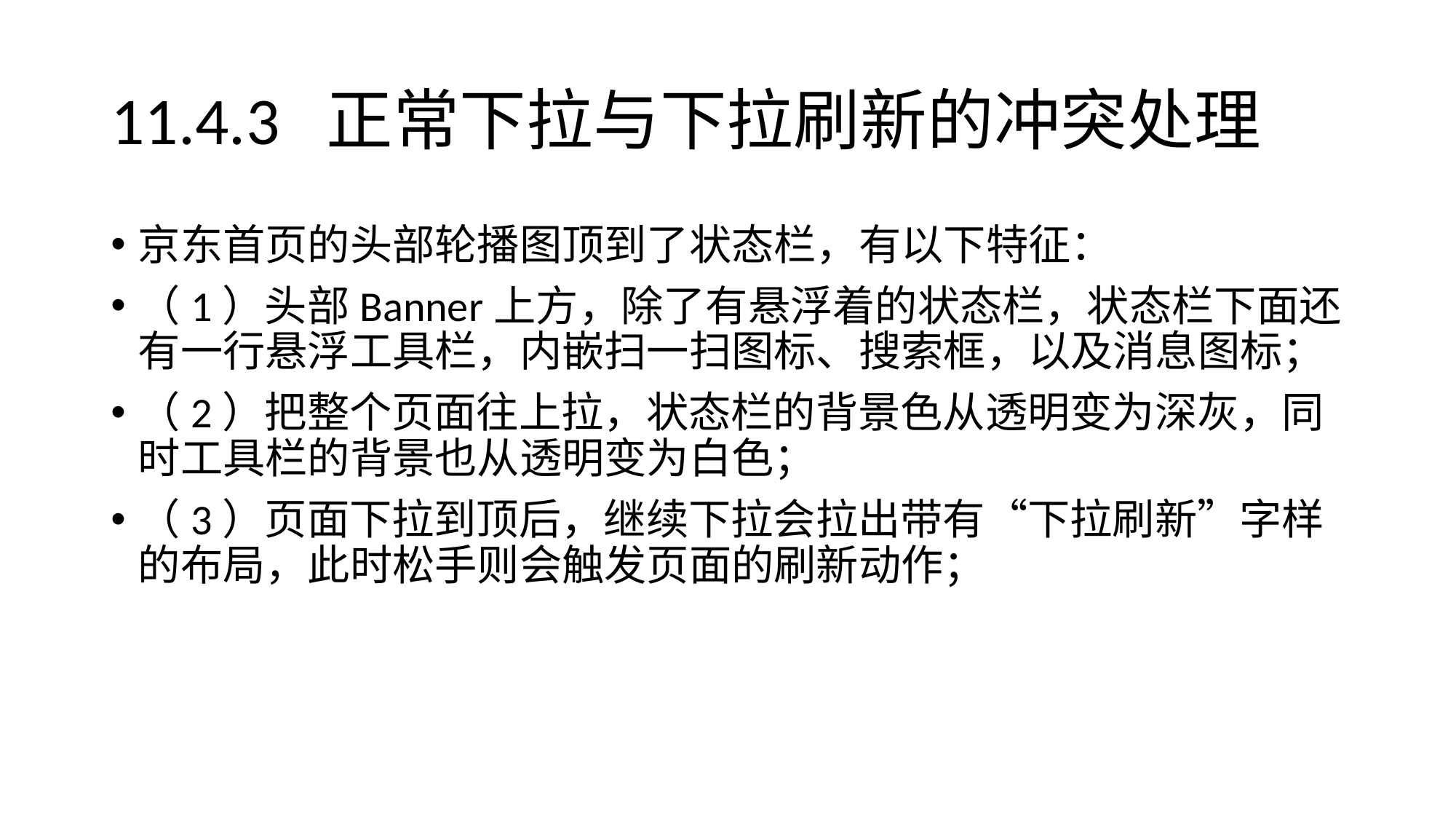

# 11.4.3  正常下拉与下拉刷新的冲突处理
京东首页的头部轮播图顶到了状态栏，有以下特征：
（1）头部Banner上方，除了有悬浮着的状态栏，状态栏下面还有一行悬浮工具栏，内嵌扫一扫图标、搜索框，以及消息图标；
（2）把整个页面往上拉，状态栏的背景色从透明变为深灰，同时工具栏的背景也从透明变为白色；
（3）页面下拉到顶后，继续下拉会拉出带有“下拉刷新”字样的布局，此时松手则会触发页面的刷新动作；